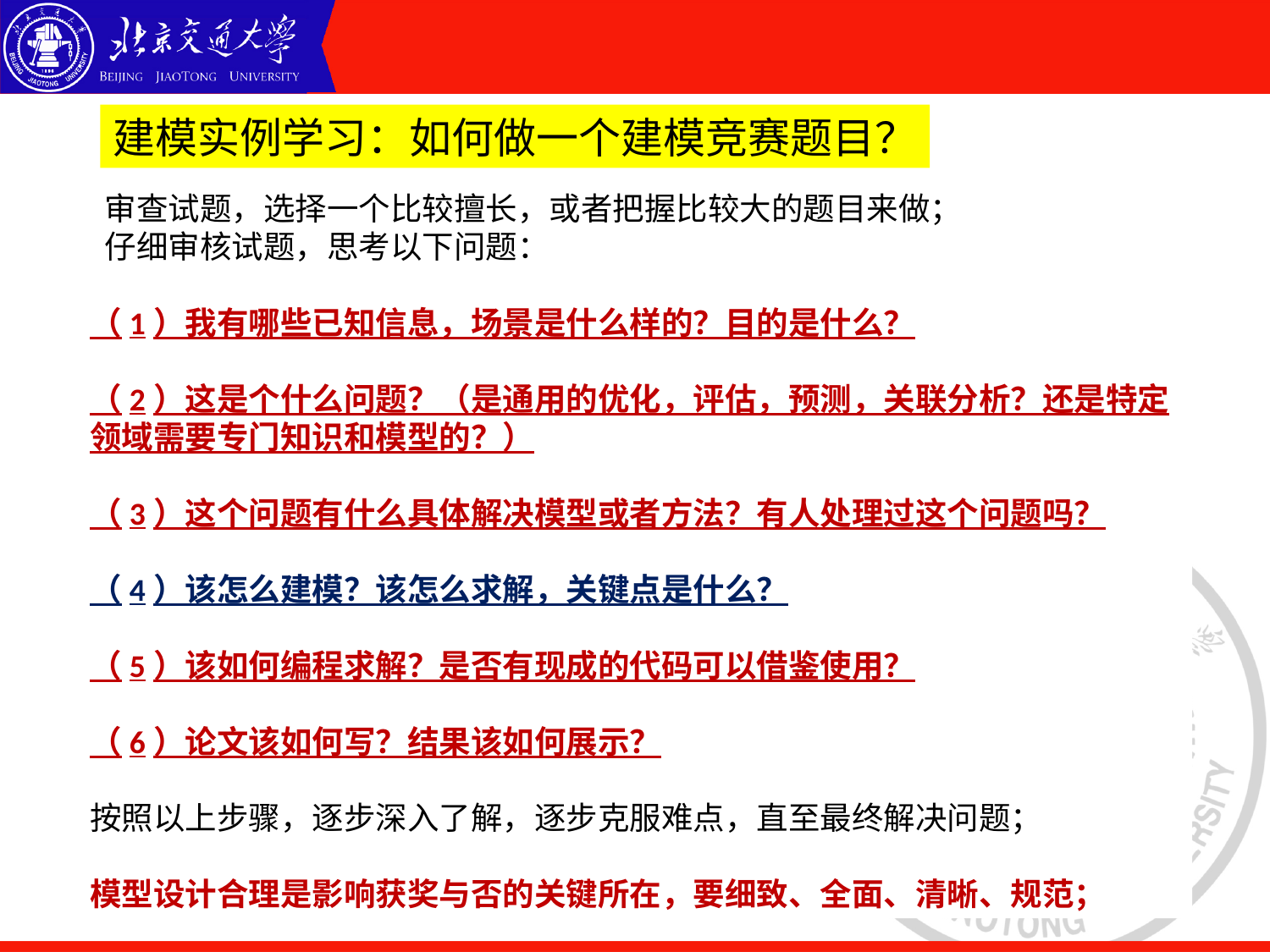

建模实例学习：如何做一个建模竞赛题目？
 审查试题，选择一个比较擅长，或者把握比较大的题目来做；
 仔细审核试题，思考以下问题：

（1）我有哪些已知信息，场景是什么样的？目的是什么？

（2）这是个什么问题？（是通用的优化，评估，预测，关联分析？还是特定领域需要专门知识和模型的？）

（3）这个问题有什么具体解决模型或者方法？有人处理过这个问题吗？

（4）该怎么建模？该怎么求解，关键点是什么？

（5）该如何编程求解？是否有现成的代码可以借鉴使用？

（6）论文该如何写？结果该如何展示？

按照以上步骤，逐步深入了解，逐步克服难点，直至最终解决问题；

模型设计合理是影响获奖与否的关键所在，要细致、全面、清晰、规范；